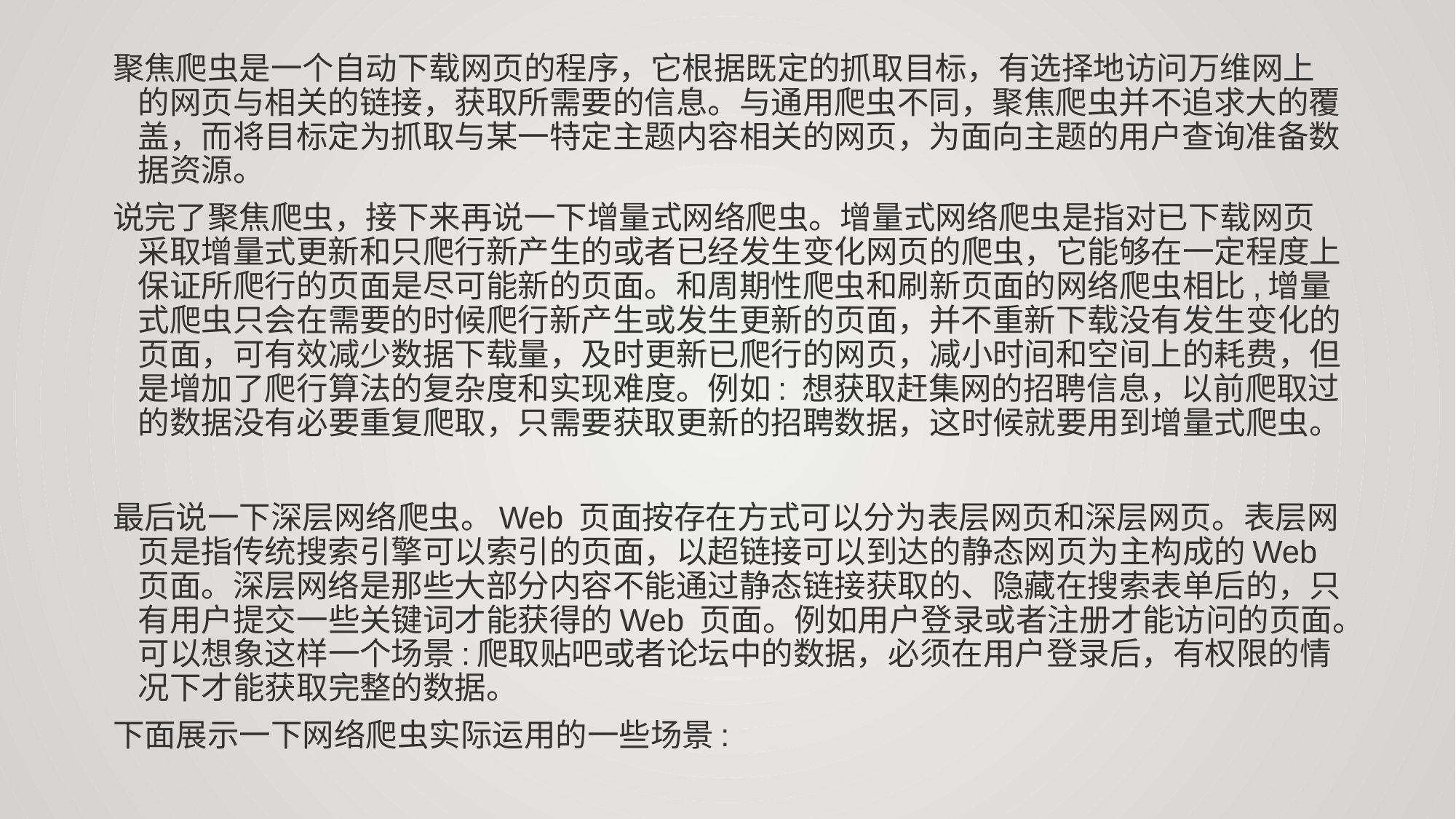

聚焦爬虫是一个自动下载网页的程序，它根据既定的抓取目标，有选择地访问万维网上的网页与相关的链接，获取所需要的信息。与通用爬虫不同，聚焦爬虫并不追求大的覆盖，而将目标定为抓取与某一特定主题内容相关的网页，为面向主题的用户查询准备数据资源。
说完了聚焦爬虫，接下来再说一下增量式网络爬虫。增量式网络爬虫是指对已下载网页采取增量式更新和只爬行新产生的或者已经发生变化网页的爬虫，它能够在一定程度上保证所爬行的页面是尽可能新的页面。和周期性爬虫和刷新页面的网络爬虫相比,增量式爬虫只会在需要的时候爬行新产生或发生更新的页面，并不重新下载没有发生变化的页面，可有效减少数据下载量，及时更新已爬行的网页，减小时间和空间上的耗费，但是增加了爬行算法的复杂度和实现难度。例如: 想获取赶集网的招聘信息，以前爬取过的数据没有必要重复爬取，只需要获取更新的招聘数据，这时候就要用到增量式爬虫。

最后说一下深层网络爬虫。Web 页面按存在方式可以分为表层网页和深层网页。表层网页是指传统搜索引擎可以索引的页面，以超链接可以到达的静态网页为主构成的Web 页面。深层网络是那些大部分内容不能通过静态链接获取的、隐藏在搜索表单后的，只有用户提交一些关键词才能获得的Web 页面。例如用户登录或者注册才能访问的页面。可以想象这样一个场景:爬取贴吧或者论坛中的数据，必须在用户登录后，有权限的情况下才能获取完整的数据。
下面展示一下网络爬虫实际运用的一些场景: